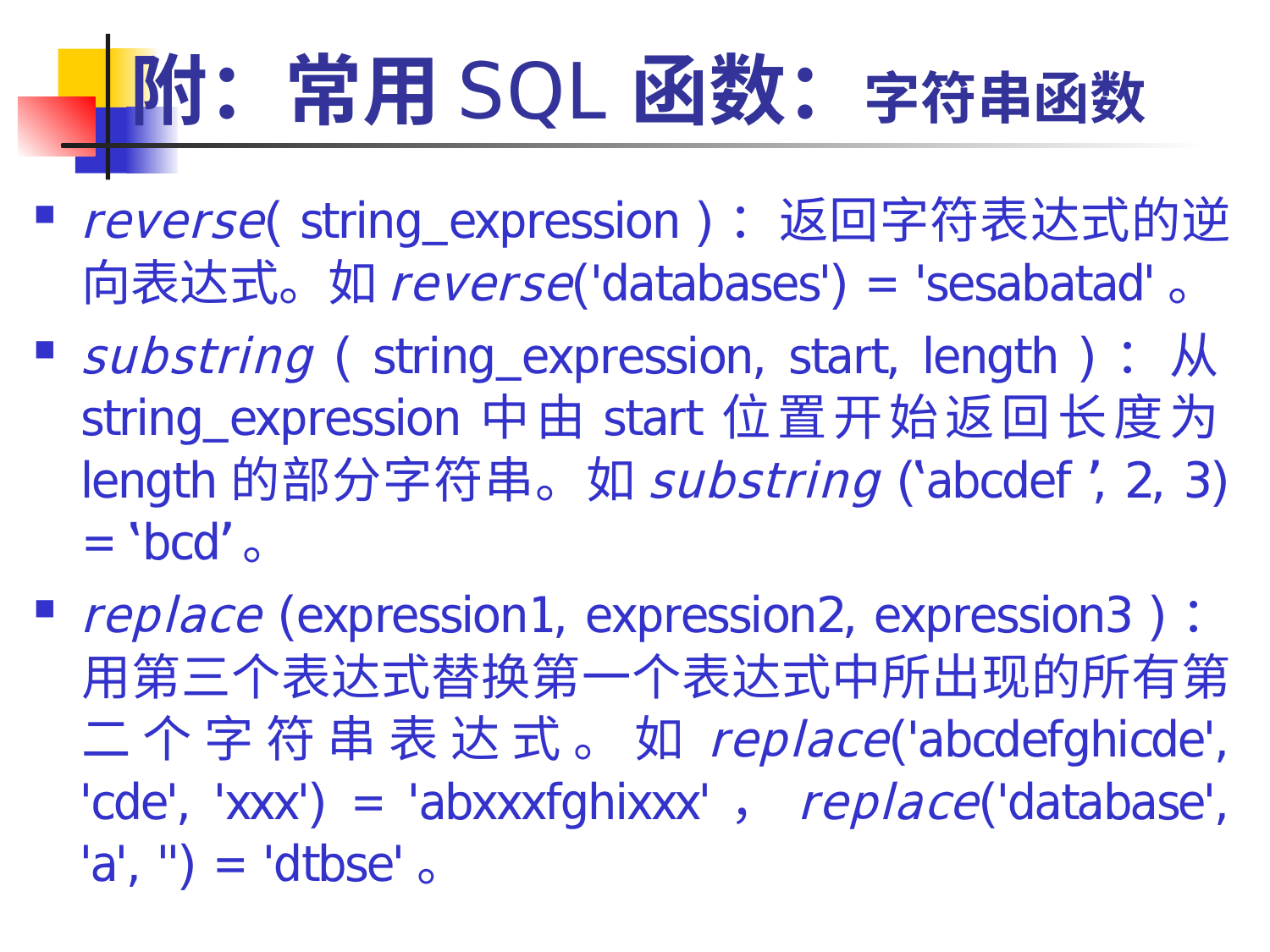

# 附：常用SQL函数：字符串函数
reverse( string_expression )：返回字符表达式的逆向表达式。如reverse('databases') = 'sesabatad'。
substring ( string_expression, start, length )：从string_expression中由start位置开始返回长度为length的部分字符串。如substring (‘abcdef ’, 2, 3) = ‘bcd’。
replace (expression1, expression2, expression3 )：用第三个表达式替换第一个表达式中所出现的所有第二个字符串表达式。如replace('abcdefghicde', 'cde', 'xxx') = 'abxxxfghixxx'，replace('database', 'a', '') = 'dtbse'。